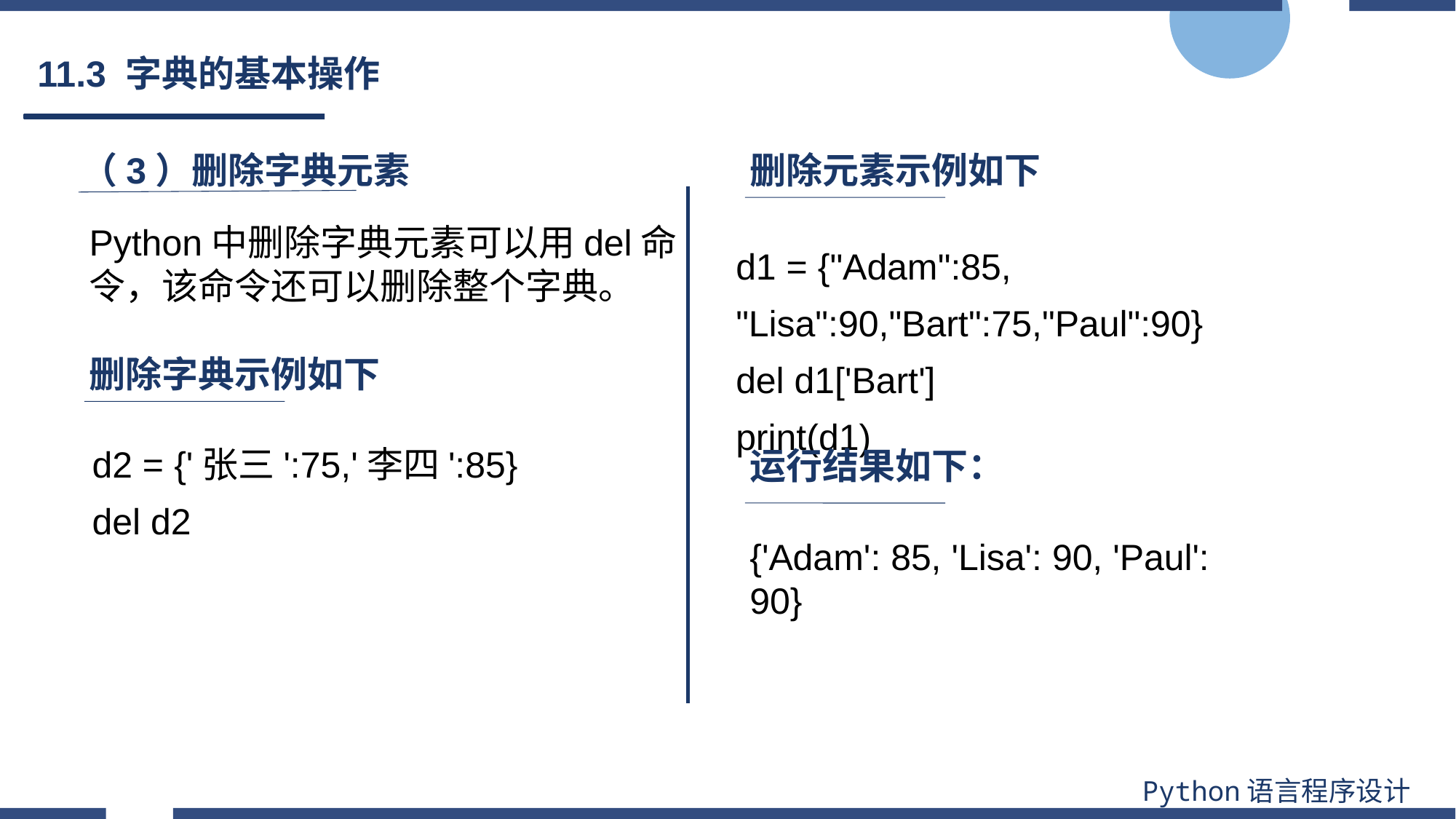

# 11.3 字典的基本操作
（3）删除字典元素
删除元素示例如下
Python中删除字典元素可以用del命令，该命令还可以删除整个字典。
d1 = {"Adam":85, "Lisa":90,"Bart":75,"Paul":90}
del d1['Bart']
print(d1)
删除字典示例如下
d2 = {'张三':75,'李四':85}
del d2
运行结果如下：
{'Adam': 85, 'Lisa': 90, 'Paul': 90}